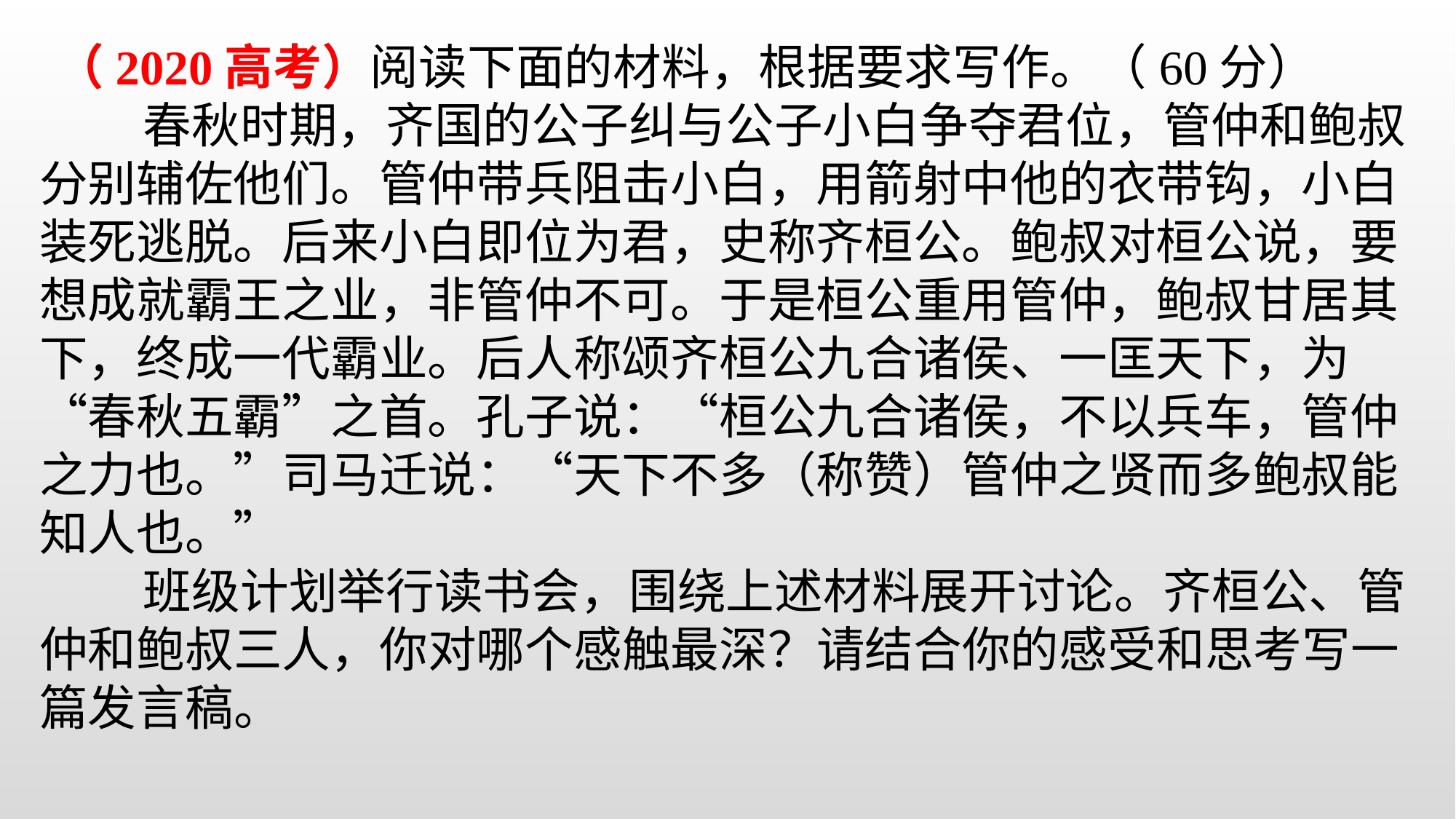

（2020高考）阅读下面的材料，根据要求写作。（60分）
       春秋时期，齐国的公子纠与公子小白争夺君位，管仲和鲍叔分别辅佐他们。管仲带兵阻击小白，用箭射中他的衣带钩，小白装死逃脱。后来小白即位为君，史称齐桓公。鲍叔对桓公说，要想成就霸王之业，非管仲不可。于是桓公重用管仲，鲍叔甘居其下，终成一代霸业。后人称颂齐桓公九合诸侯、一匡天下，为“春秋五霸”之首。孔子说：“桓公九合诸侯，不以兵车，管仲之力也。”司马迁说：“天下不多（称赞）管仲之贤而多鲍叔能知人也。”
       班级计划举行读书会，围绕上述材料展开讨论。齐桓公、管仲和鲍叔三人，你对哪个感触最深？请结合你的感受和思考写一篇发言稿。